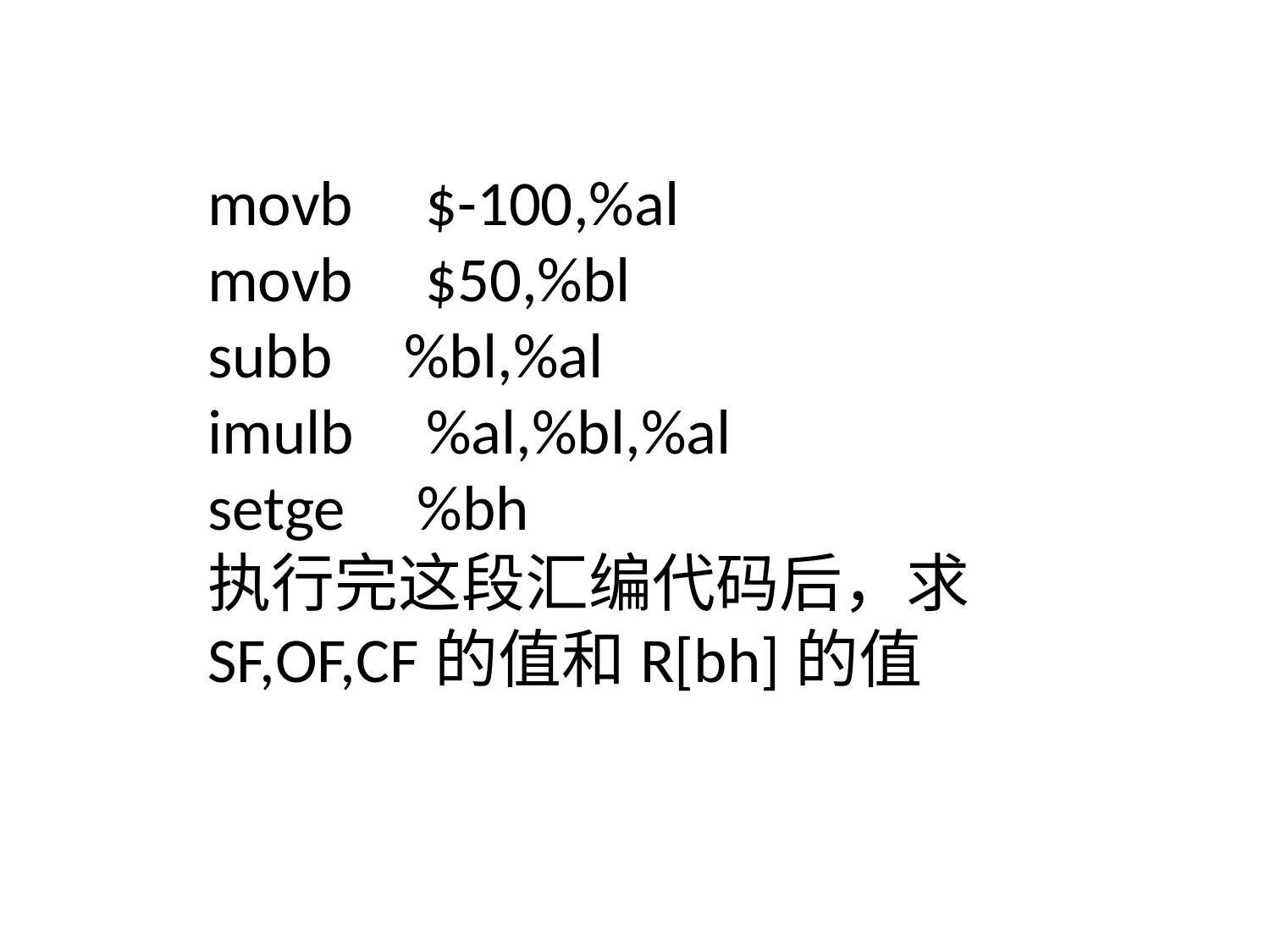

movb     $-100,%al
movb     $50,%bl
subb     %bl,%al
imulb     %al,%bl,%al
setge     %bh
执行完这段汇编代码后，求SF,OF,CF的值和R[bh]的值